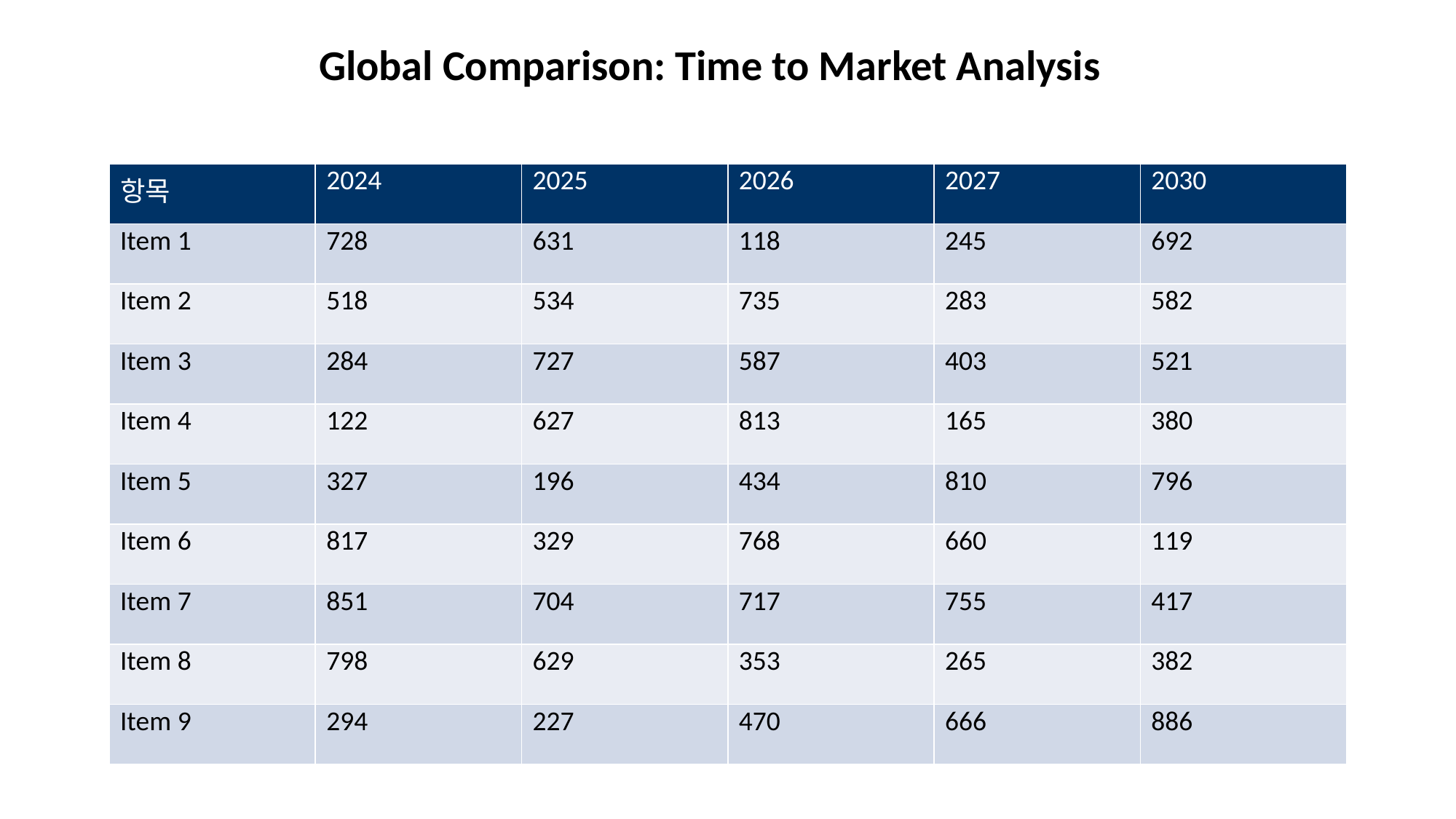

Global Comparison: Time to Market Analysis
#
| 항목 | 2024 | 2025 | 2026 | 2027 | 2030 |
| --- | --- | --- | --- | --- | --- |
| Item 1 | 728 | 631 | 118 | 245 | 692 |
| Item 2 | 518 | 534 | 735 | 283 | 582 |
| Item 3 | 284 | 727 | 587 | 403 | 521 |
| Item 4 | 122 | 627 | 813 | 165 | 380 |
| Item 5 | 327 | 196 | 434 | 810 | 796 |
| Item 6 | 817 | 329 | 768 | 660 | 119 |
| Item 7 | 851 | 704 | 717 | 755 | 417 |
| Item 8 | 798 | 629 | 353 | 265 | 382 |
| Item 9 | 294 | 227 | 470 | 666 | 886 |